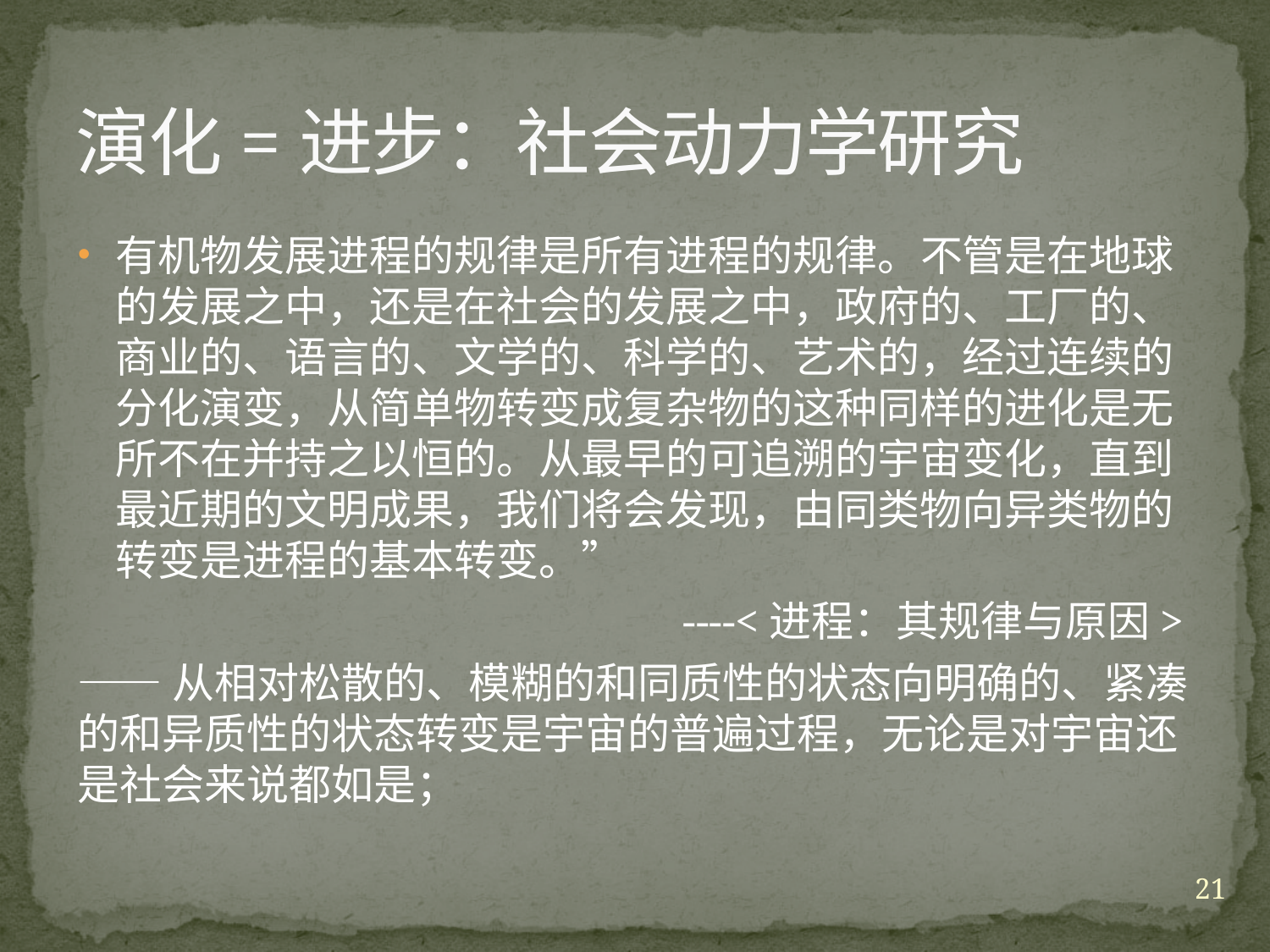

# 演化=进步：社会动力学研究
有机物发展进程的规律是所有进程的规律。不管是在地球的发展之中，还是在社会的发展之中，政府的、工厂的、商业的、语言的、文学的、科学的、艺术的，经过连续的分化演变，从简单物转变成复杂物的这种同样的进化是无所不在并持之以恒的。从最早的可追溯的宇宙变化，直到最近期的文明成果，我们将会发现，由同类物向异类物的转变是进程的基本转变。”
                                                       ----<进程：其规律与原因>
——从相对松散的、模糊的和同质性的状态向明确的、紧凑的和异质性的状态转变是宇宙的普遍过程，无论是对宇宙还是社会来说都如是；
21